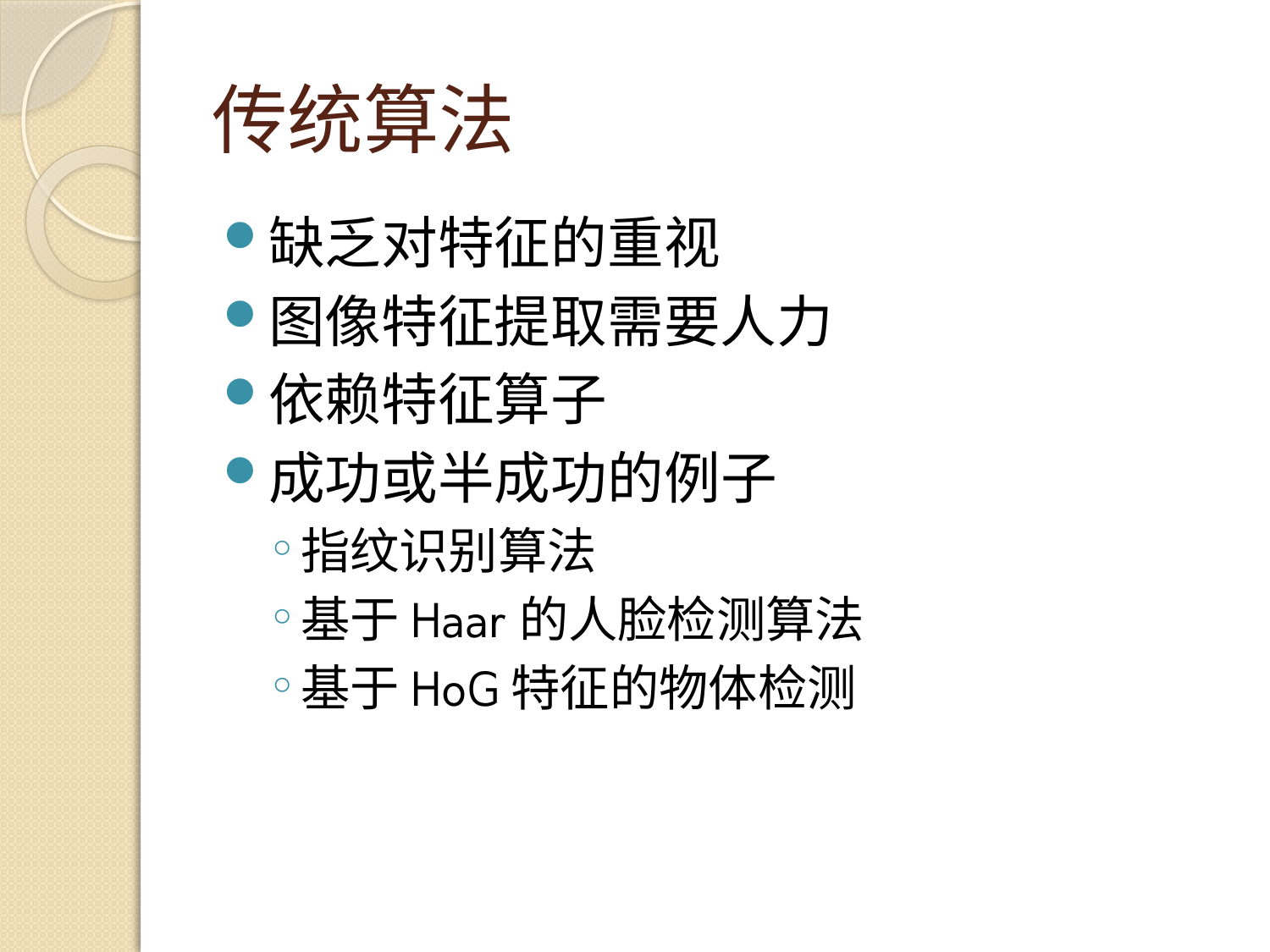

# 传统算法
缺乏对特征的重视
图像特征提取需要人力
依赖特征算子
成功或半成功的例子
指纹识别算法
基于Haar的人脸检测算法
基于HoG特征的物体检测